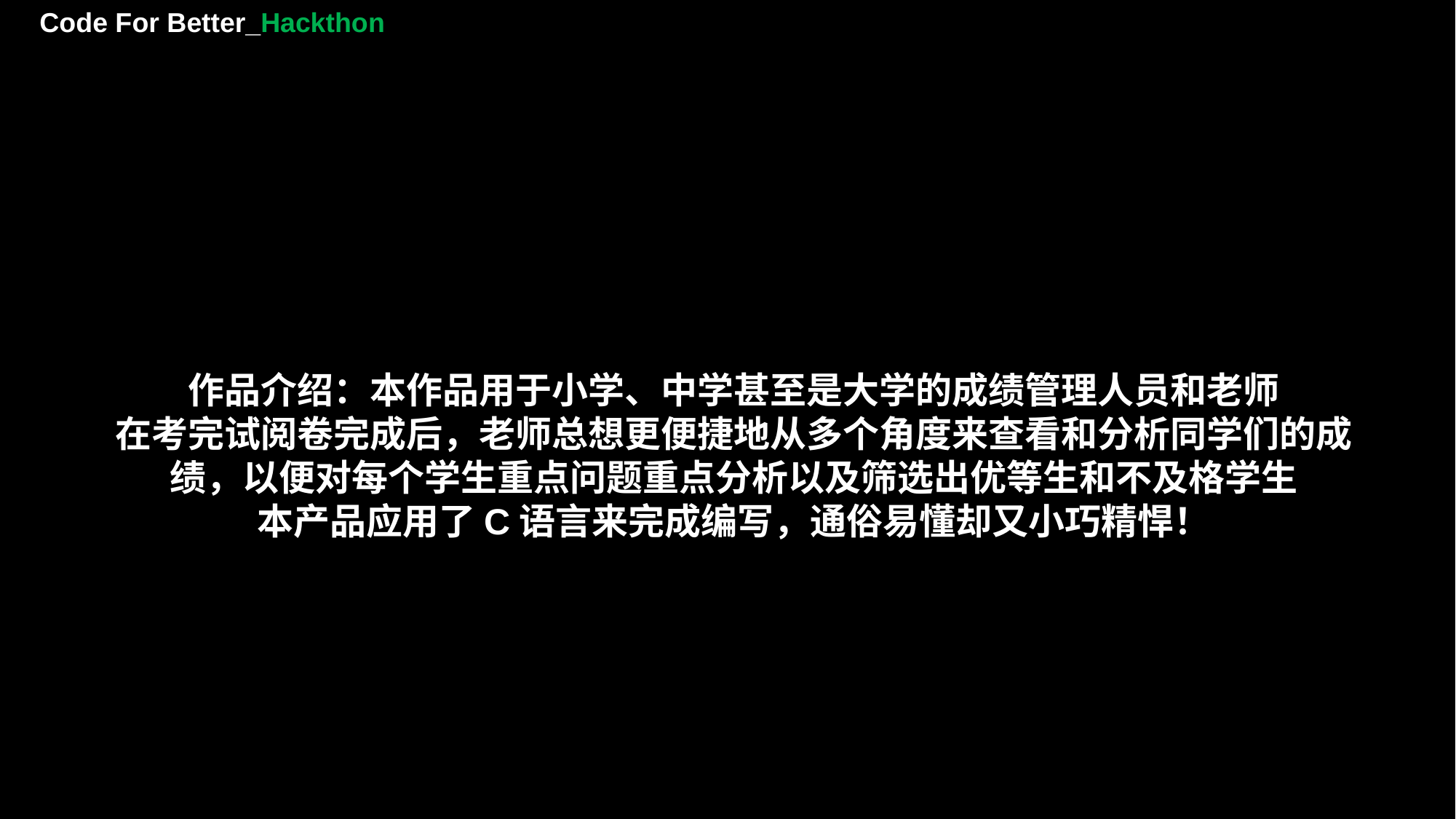

Code For Better_Hackthon

作品介绍：本作品用于小学、中学甚至是大学的成绩管理人员和老师
在考完试阅卷完成后，老师总想更便捷地从多个角度来查看和分析同学们的成绩，以便对每个学生重点问题重点分析以及筛选出优等生和不及格学生
本产品应用了C语言来完成编写，通俗易懂却又小巧精悍！